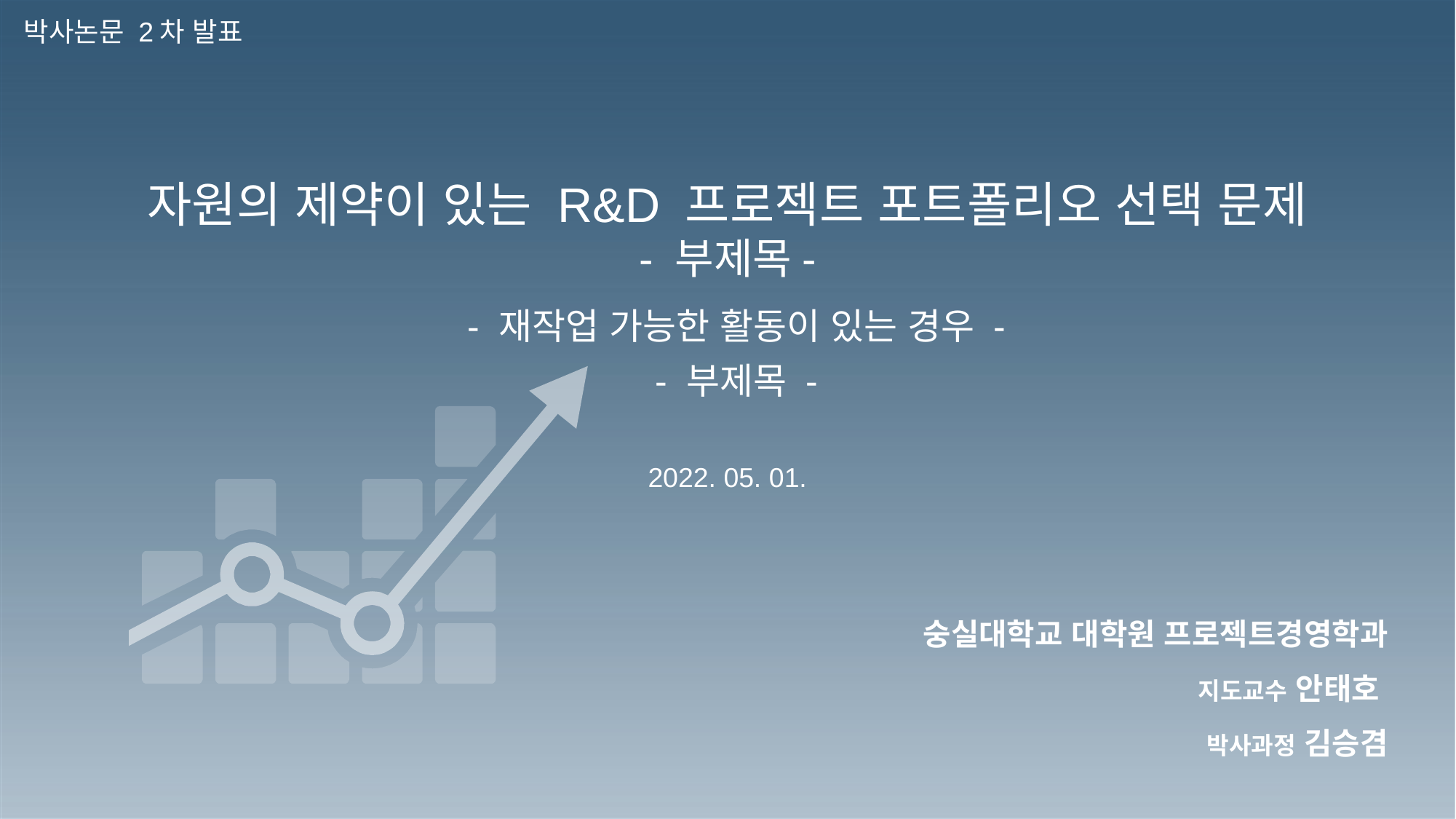

박사논문 2차 발표
자원의 제약이 있는 R&D 프로젝트 포트폴리오 선택 문제
- 부제목-
- 재작업 가능한 활동이 있는 경우 -
- 부제목 -

2022. 05. 01.
숭실대학교 대학원 프로젝트경영학과
지도교수 안태호
박사과정 김승겸